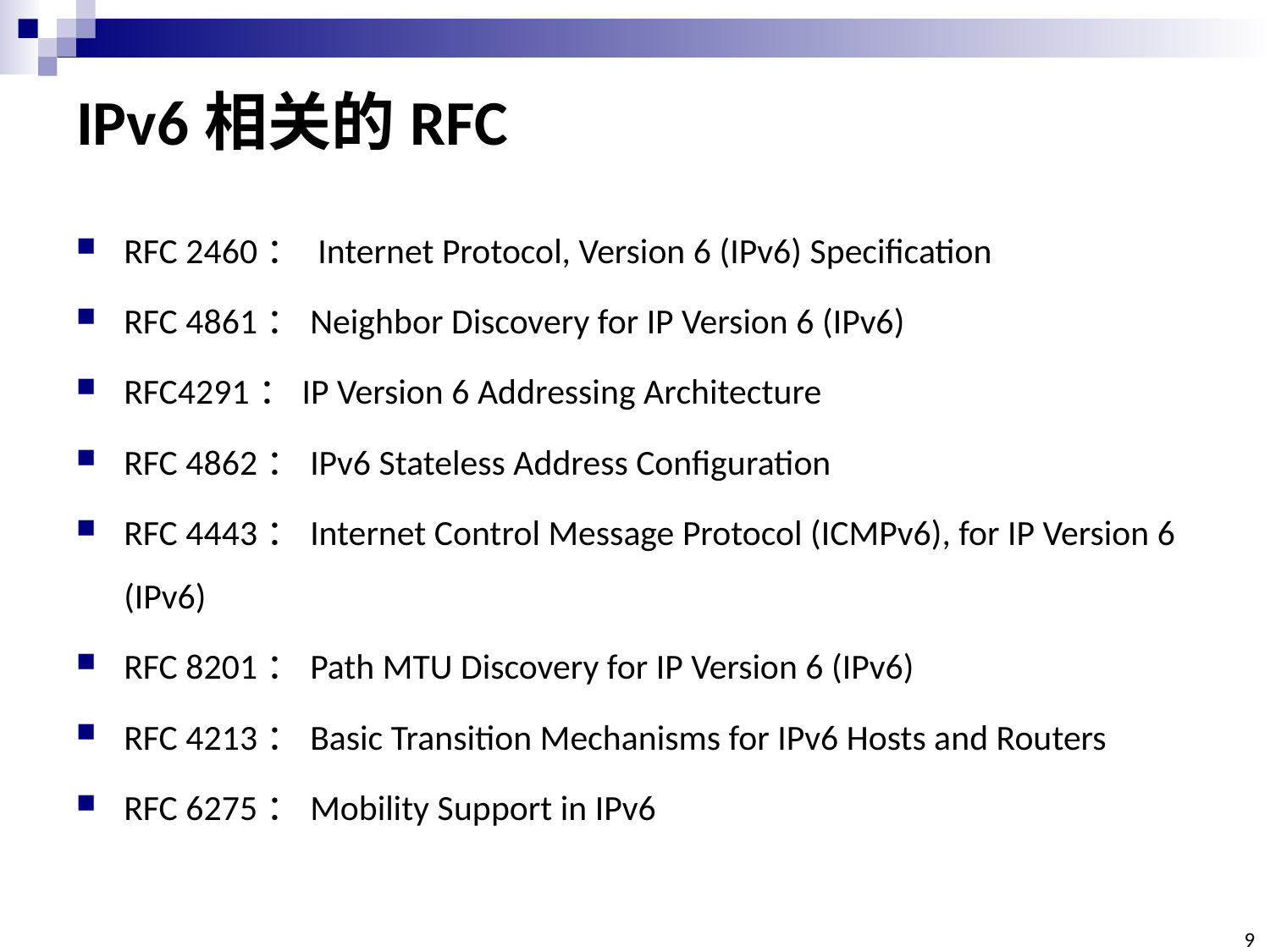

# IPv6相关的RFC
RFC 2460： Internet Protocol, Version 6 (IPv6) Specification
RFC 4861：Neighbor Discovery for IP Version 6 (IPv6)
RFC4291：IP Version 6 Addressing Architecture
RFC 4862：IPv6 Stateless Address Configuration
RFC 4443：Internet Control Message Protocol (ICMPv6), for IP Version 6 (IPv6)
RFC 8201：Path MTU Discovery for IP Version 6 (IPv6)
RFC 4213：Basic Transition Mechanisms for IPv6 Hosts and Routers
RFC 6275：Mobility Support in IPv6
9